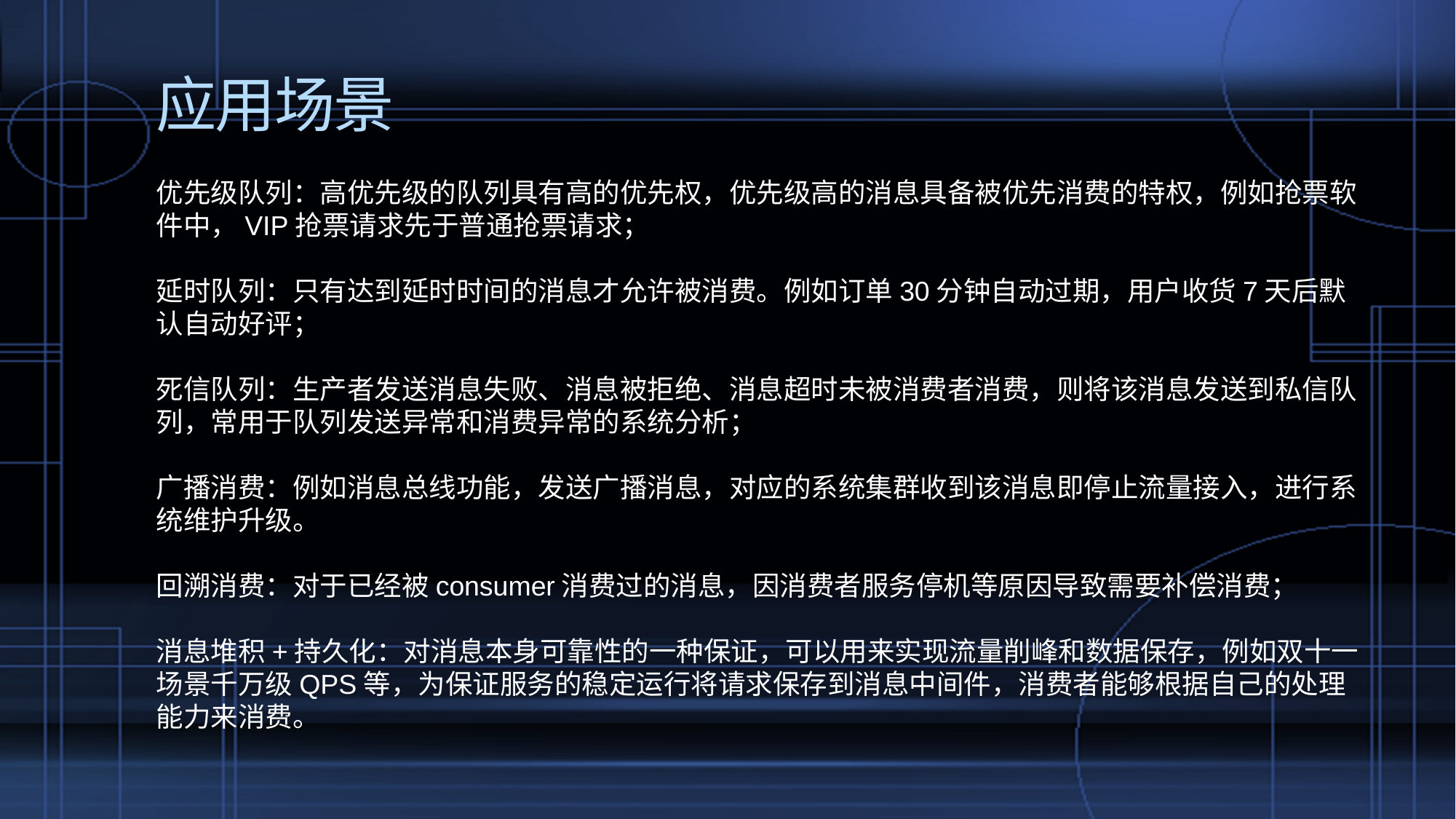

# 应用场景
优先级队列：高优先级的队列具有高的优先权，优先级高的消息具备被优先消费的特权，例如抢票软件中，VIP抢票请求先于普通抢票请求；

延时队列：只有达到延时时间的消息才允许被消费。例如订单30分钟自动过期，用户收货7天后默认自动好评；

死信队列：生产者发送消息失败、消息被拒绝、消息超时未被消费者消费，则将该消息发送到私信队列，常用于队列发送异常和消费异常的系统分析；

广播消费：例如消息总线功能，发送广播消息，对应的系统集群收到该消息即停止流量接入，进行系统维护升级。

回溯消费：对于已经被consumer消费过的消息，因消费者服务停机等原因导致需要补偿消费；

消息堆积+持久化：对消息本身可靠性的一种保证，可以用来实现流量削峰和数据保存，例如双十一场景千万级QPS等，为保证服务的稳定运行将请求保存到消息中间件，消费者能够根据自己的处理能力来消费。